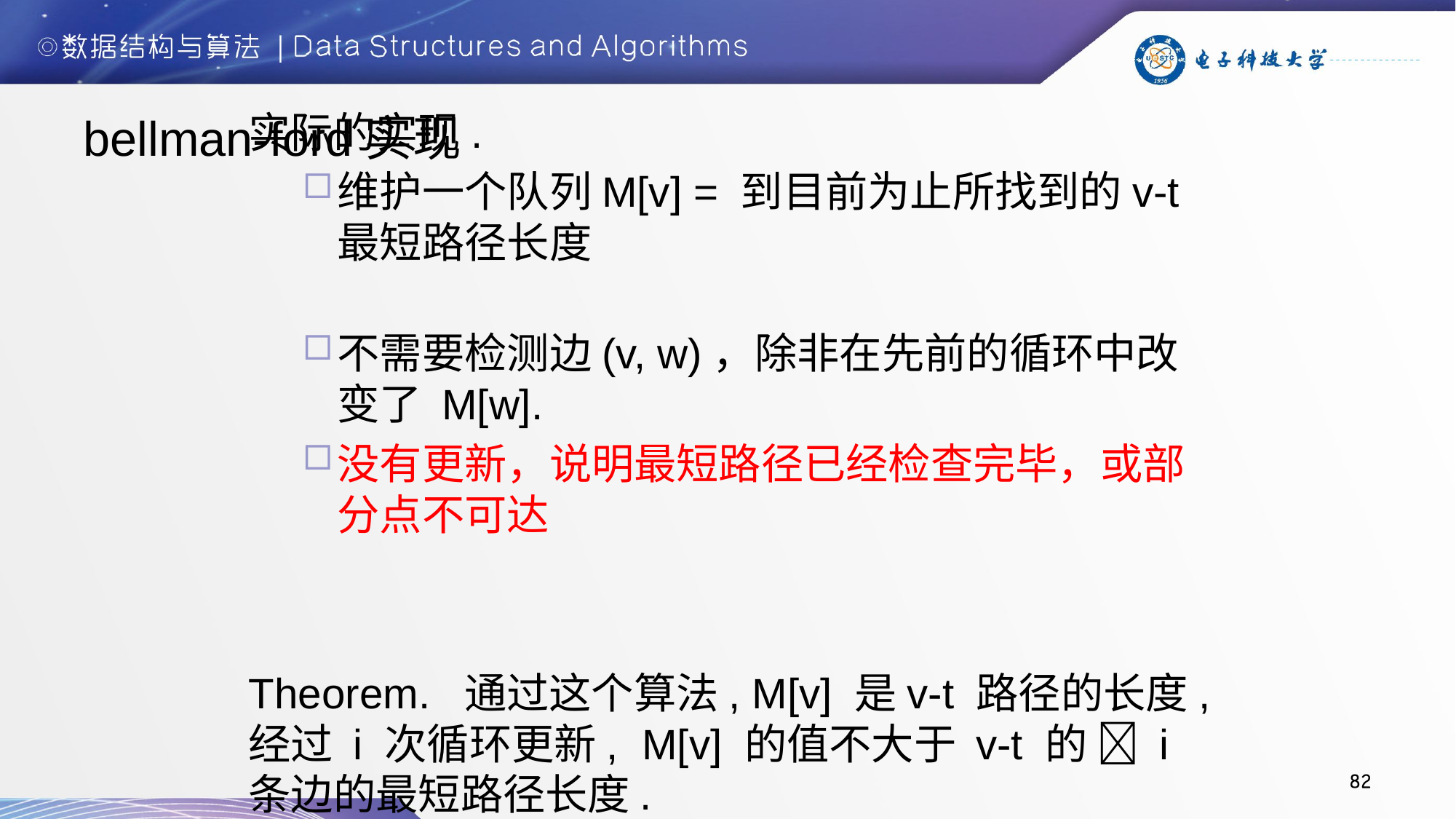

# bellman-ford实现
实际的实现.
维护一个队列M[v] = 到目前为止所找到的v-t最短路径长度
不需要检测边(v, w)，除非在先前的循环中改变了 M[w].
没有更新，说明最短路径已经检查完毕，或部分点不可达

Theorem.  通过这个算法, M[v] 是v-t 路径的长度, 经过 i 次循环更新,  M[v] 的值不大于 v-t 的 ≤ i条边的最短路径长度.

算法复杂度：
Memory:  O(m + n).
时间: 最差 O(mn) ，但实际上一般低于这个时间.
82